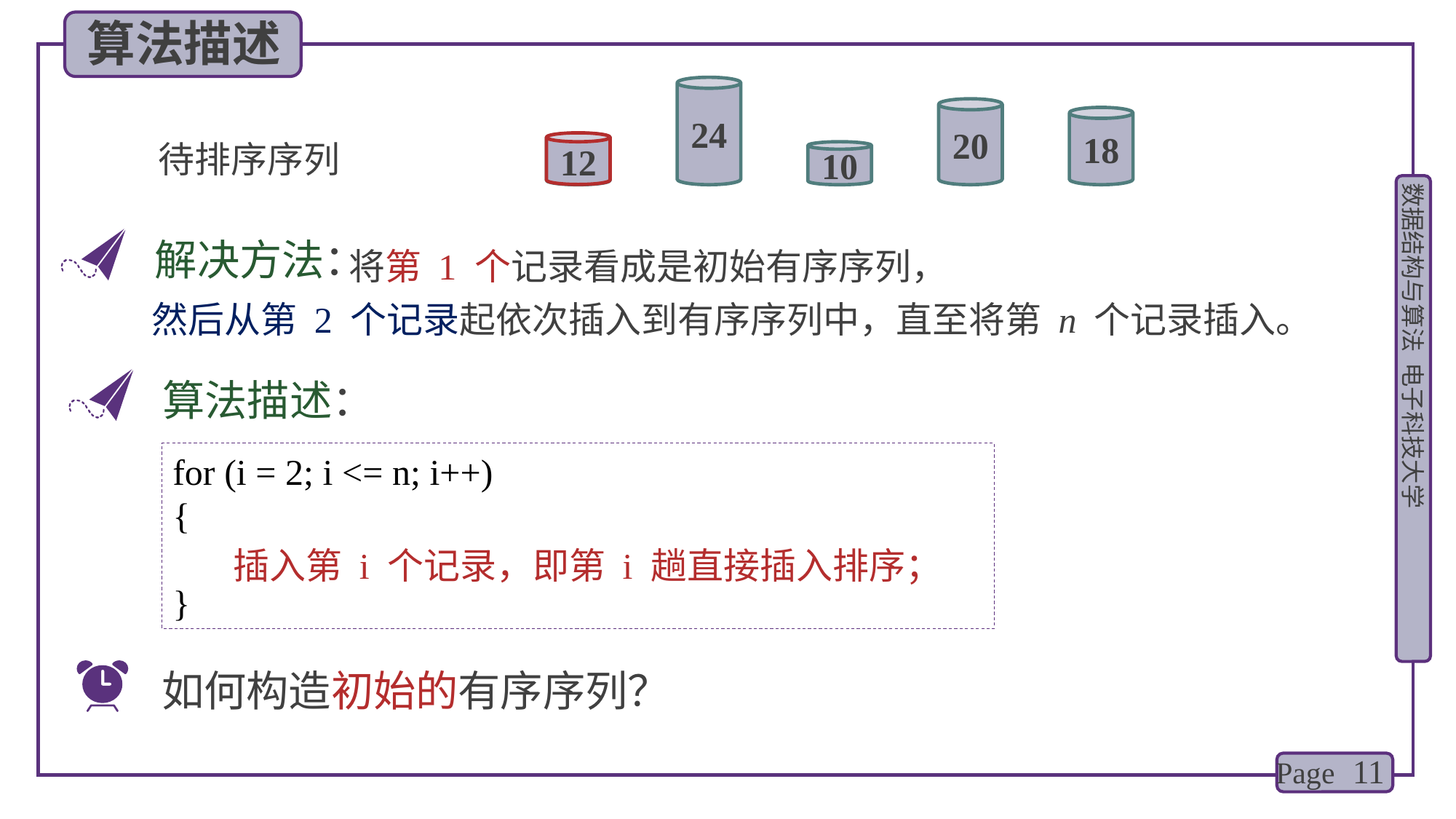

算法描述

24
20
18
待排序序列
12
12
10
解决方法：

                       将第 1 个记录看成是初始有序序列，
然后从第 2 个记录起依次插入到有序序列中，直至将第 n 个记录插入。
算法描述：

for (i = 2; i <= n; i++)
{

}
      插入第 i 个记录，即第 i 趟直接插入排序；
如何构造初始的有序序列？